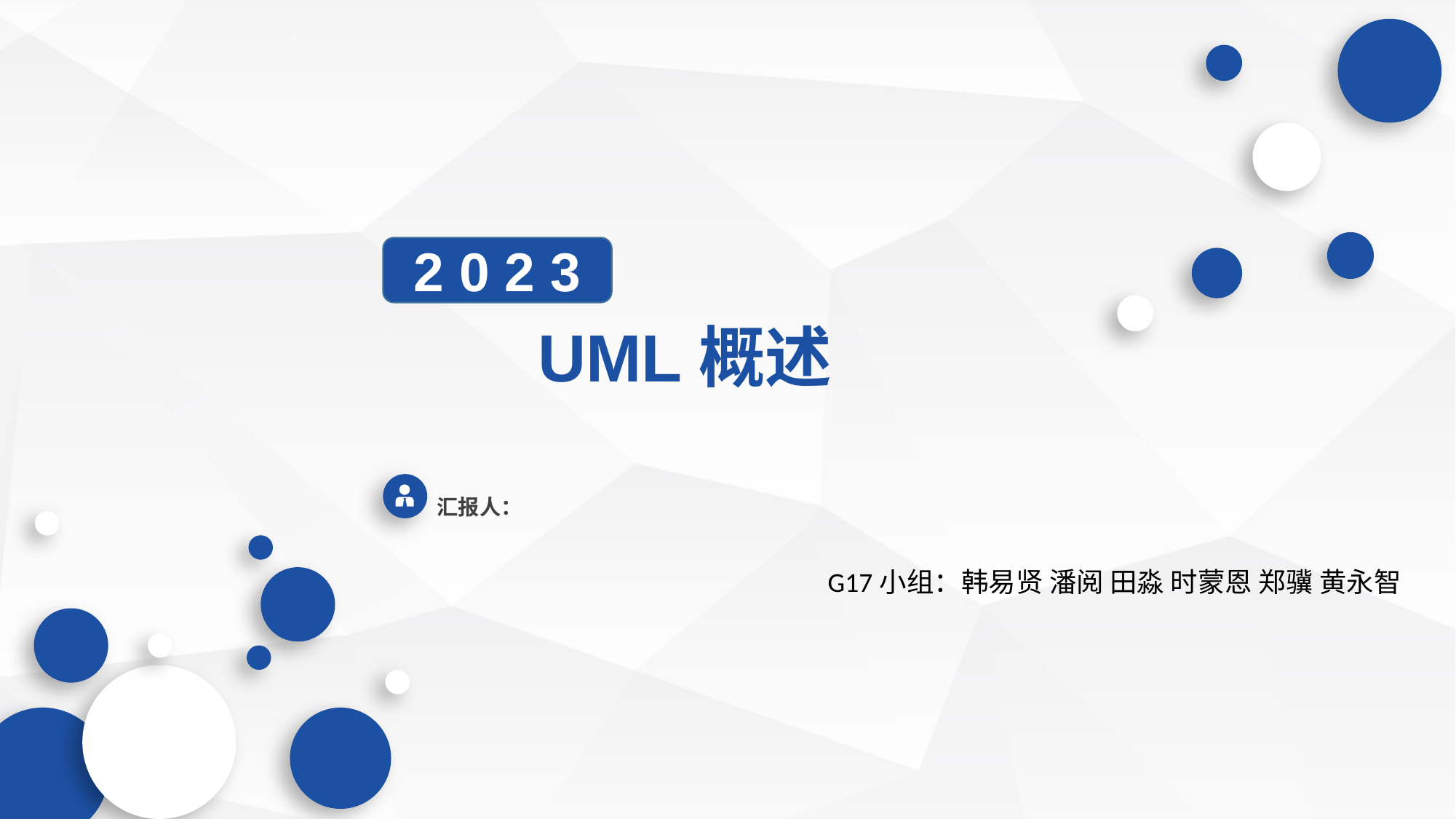

2 0 2 3

UML概述

汇报人：

G17小组：韩易贤 潘阅 田淼 时蒙恩 郑骥 黄永智